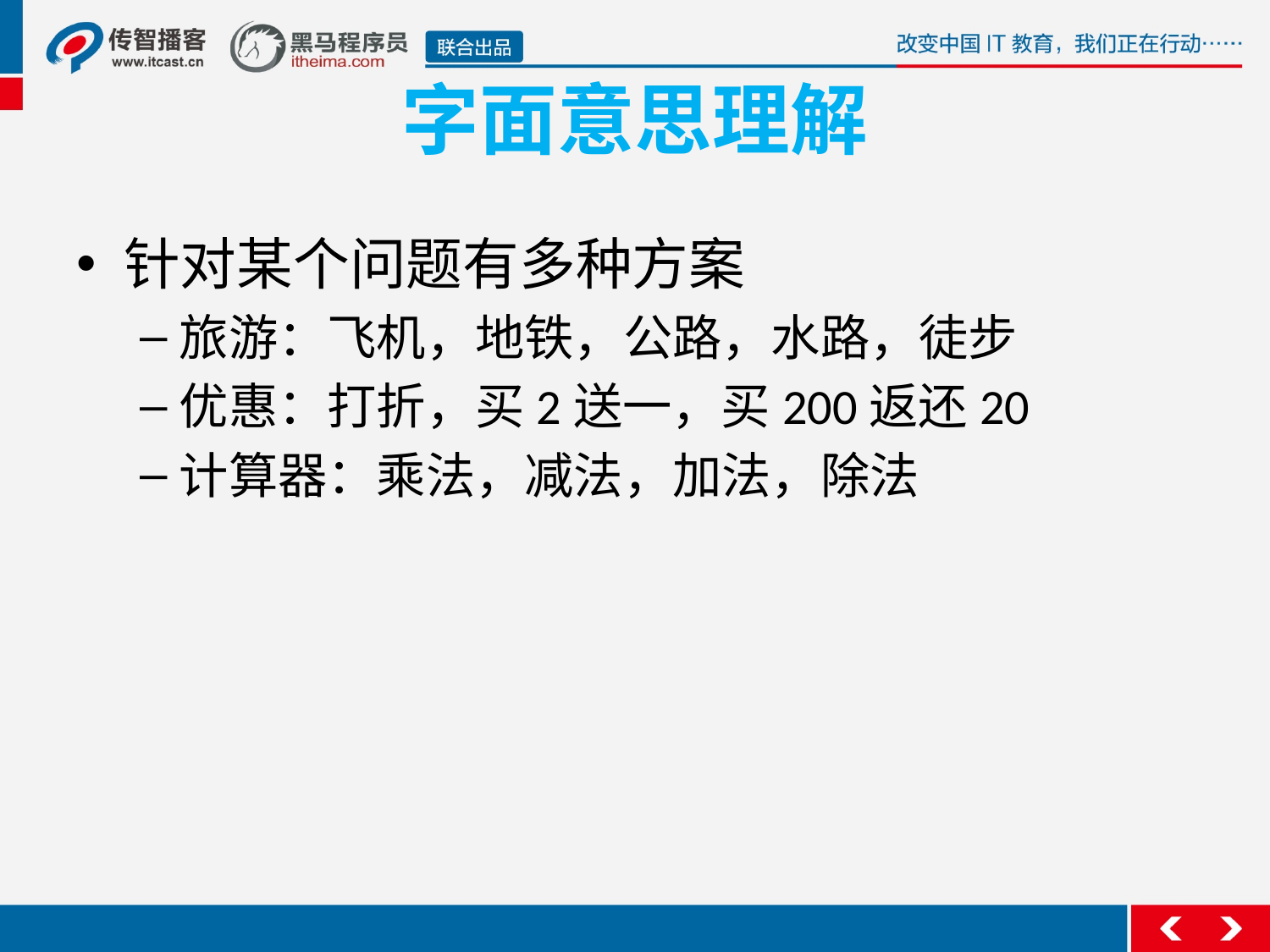

# 字面意思理解
针对某个问题有多种方案
旅游：飞机，地铁，公路，水路，徒步
优惠：打折，买2送一，买200返还20
计算器：乘法，减法，加法，除法